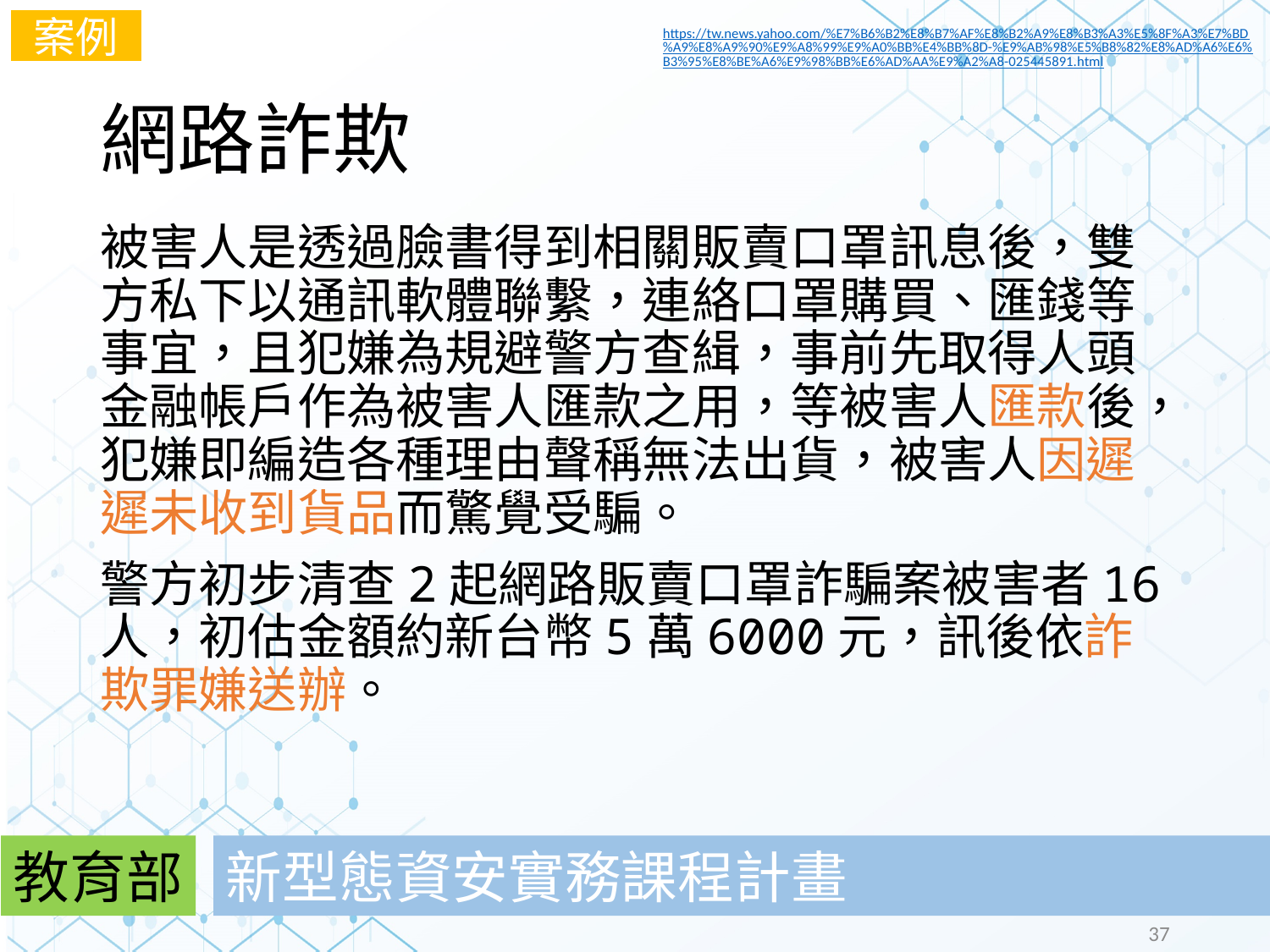

案例
https://tw.news.yahoo.com/%E7%B6%B2%E8%B7%AF%E8%B2%A9%E8%B3%A3%E5%8F%A3%E7%BD%A9%E8%A9%90%E9%A8%99%E9%A0%BB%E4%BB%8D-%E9%AB%98%E5%B8%82%E8%AD%A6%E6%B3%95%E8%BE%A6%E9%98%BB%E6%AD%AA%E9%A2%A8-025445891.html
# 網路詐欺
被害人是透過臉書得到相關販賣口罩訊息後，雙方私下以通訊軟體聯繫，連絡口罩購買、匯錢等事宜，且犯嫌為規避警方查緝，事前先取得人頭金融帳戶作為被害人匯款之用，等被害人匯款後，犯嫌即編造各種理由聲稱無法出貨，被害人因遲遲未收到貨品而驚覺受騙。
警方初步清查2起網路販賣口罩詐騙案被害者16人，初估金額約新台幣5萬6000元，訊後依詐欺罪嫌送辦。
教育部
新型態資安實務課程計畫
37